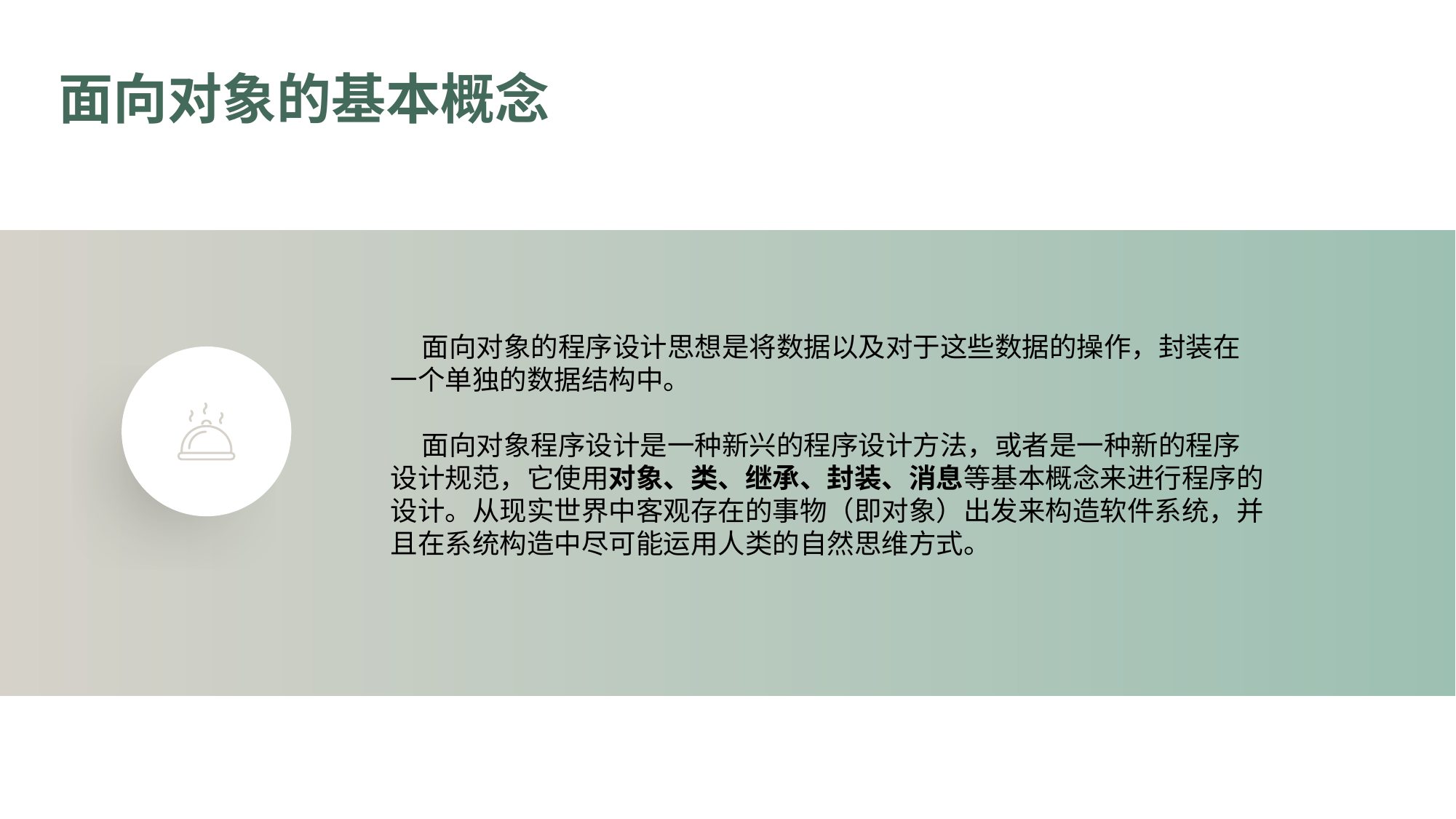

面向对象的基本概念
e7d195523061f1c0c2b73831c94a3edc981f60e396d3e182073EE1468018468A7F192AE5E5CD515B6C3125F8AF6E4EE646174E8CF0B46FD19828DCE8CDA3B3A044A74F0E769C5FA8CB87AB6FC303C8BA3785FAC64AF5424764E128FECAE4CC72932BB65C8C121A0F41C1707D94688ED66335DC6AE12288BF2055523C0C26863D2CD4AC454A29EEC183CEF0375334B579
    面向对象的程序设计思想是将数据以及对于这些数据的操作，封装在一个单独的数据结构中。

    面向对象程序设计是一种新兴的程序设计方法，或者是一种新的程序设计规范，它使用对象、类、继承、封装、消息等基本概念来进行程序的设计。从现实世界中客观存在的事物（即对象）出发来构造软件系统，并且在系统构造中尽可能运用人类的自然思维方式。